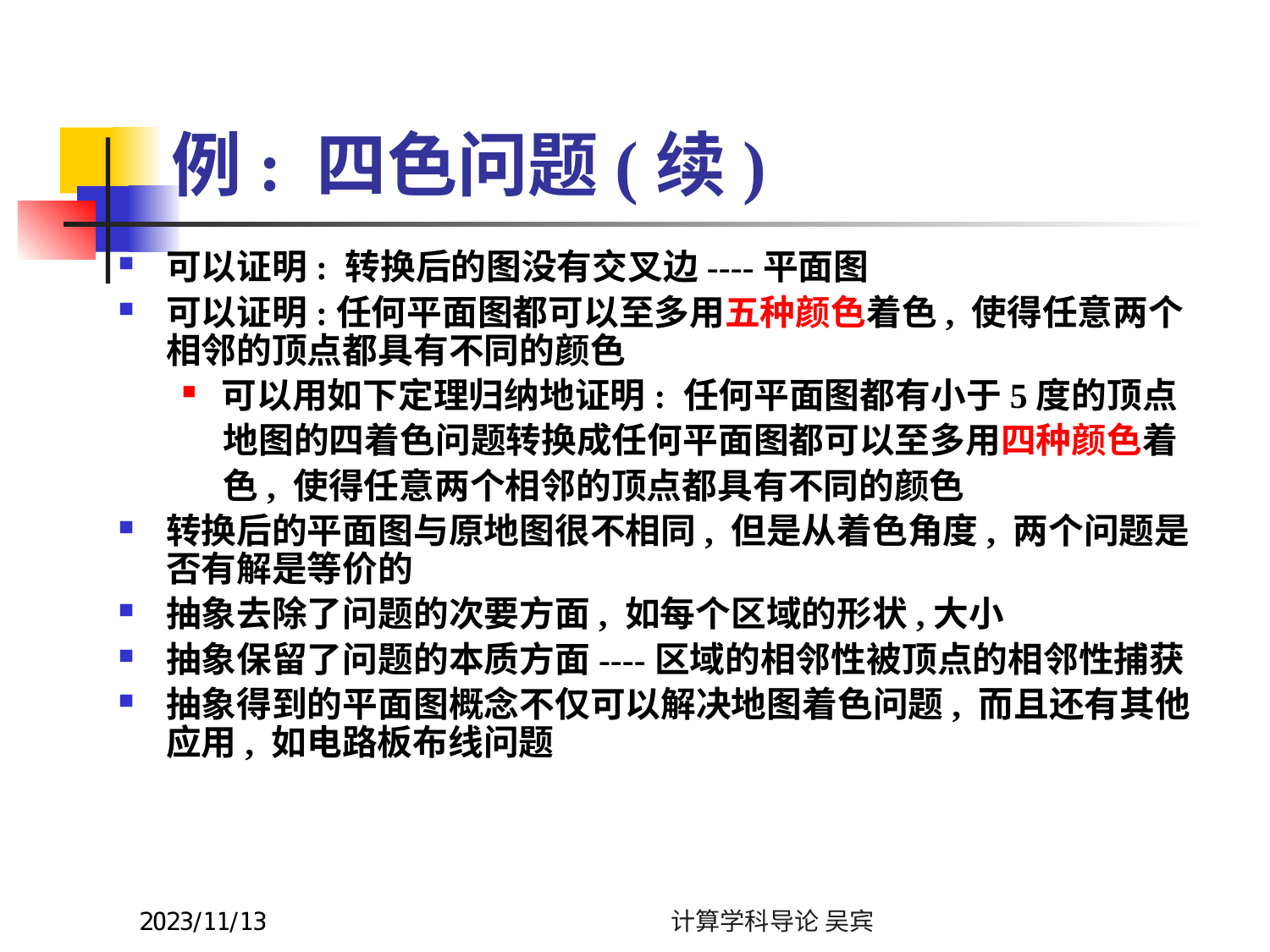

# 例: 四色问题(续)
可以证明: 转换后的图没有交叉边----平面图
可以证明:任何平面图都可以至多用五种颜色着色, 使得任意两个相邻的顶点都具有不同的颜色
可以用如下定理归纳地证明: 任何平面图都有小于5度的顶点
            地图的四着色问题转换成任何平面图都可以至多用四种颜色着
            色, 使得任意两个相邻的顶点都具有不同的颜色
转换后的平面图与原地图很不相同, 但是从着色角度, 两个问题是否有解是等价的
抽象去除了问题的次要方面, 如每个区域的形状,大小
抽象保留了问题的本质方面----区域的相邻性被顶点的相邻性捕获
抽象得到的平面图概念不仅可以解决地图着色问题, 而且还有其他应用, 如电路板布线问题
2023/11/13
计算学科导论 吴宾